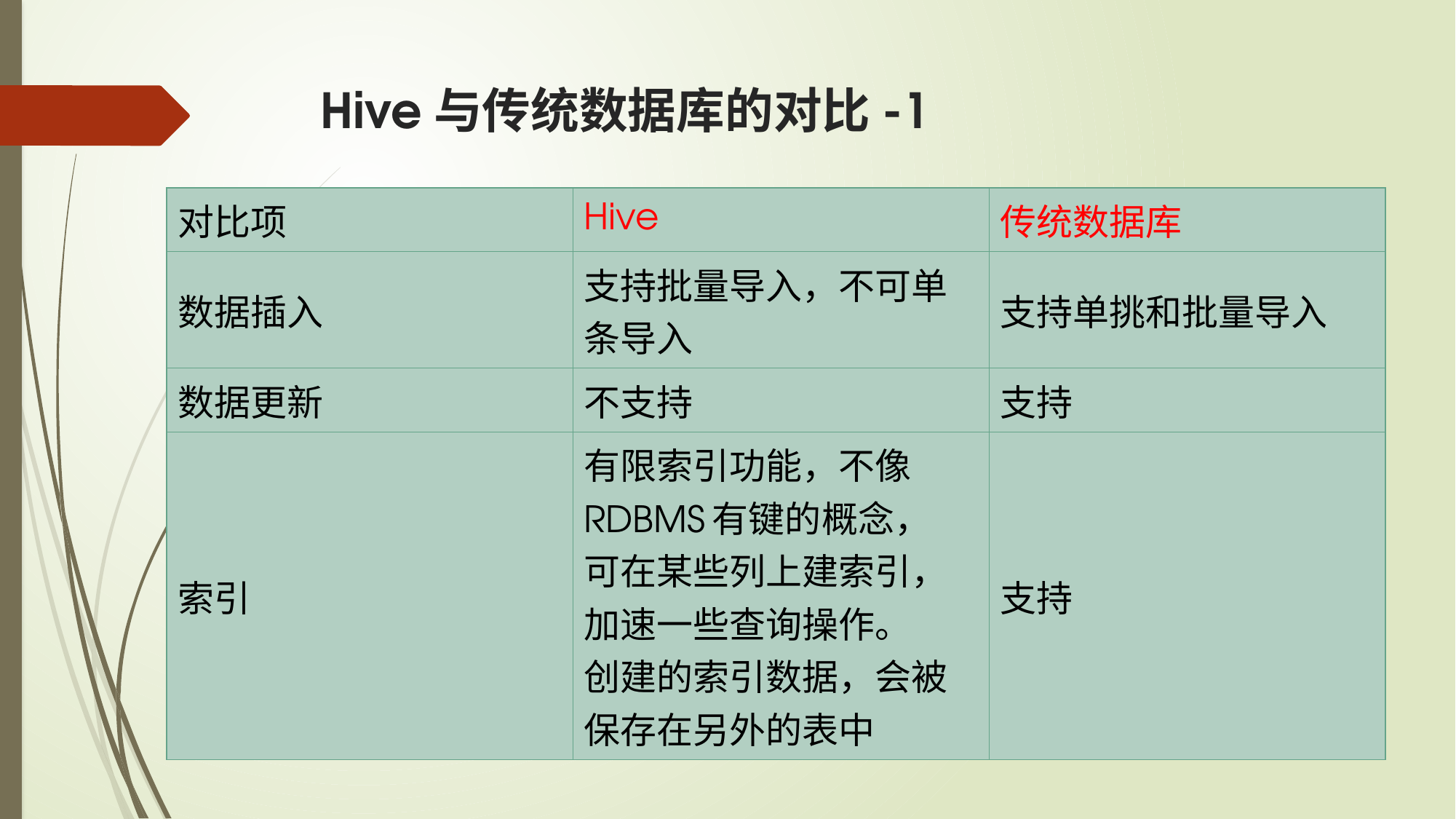

# Hive与传统数据库的对比-1
| 对比项 | Hive | 传统数据库 |
| --- | --- | --- |
| 数据插入 | 支持批量导入，不可单条导入 | 支持单挑和批量导入 |
| 数据更新 | 不支持 | 支持 |
| 索引 | 有限索引功能，不像RDBMS有键的概念， 可在某些列上建索引，加速一些查询操作。 创建的索引数据，会被保存在另外的表中 | 支持 |